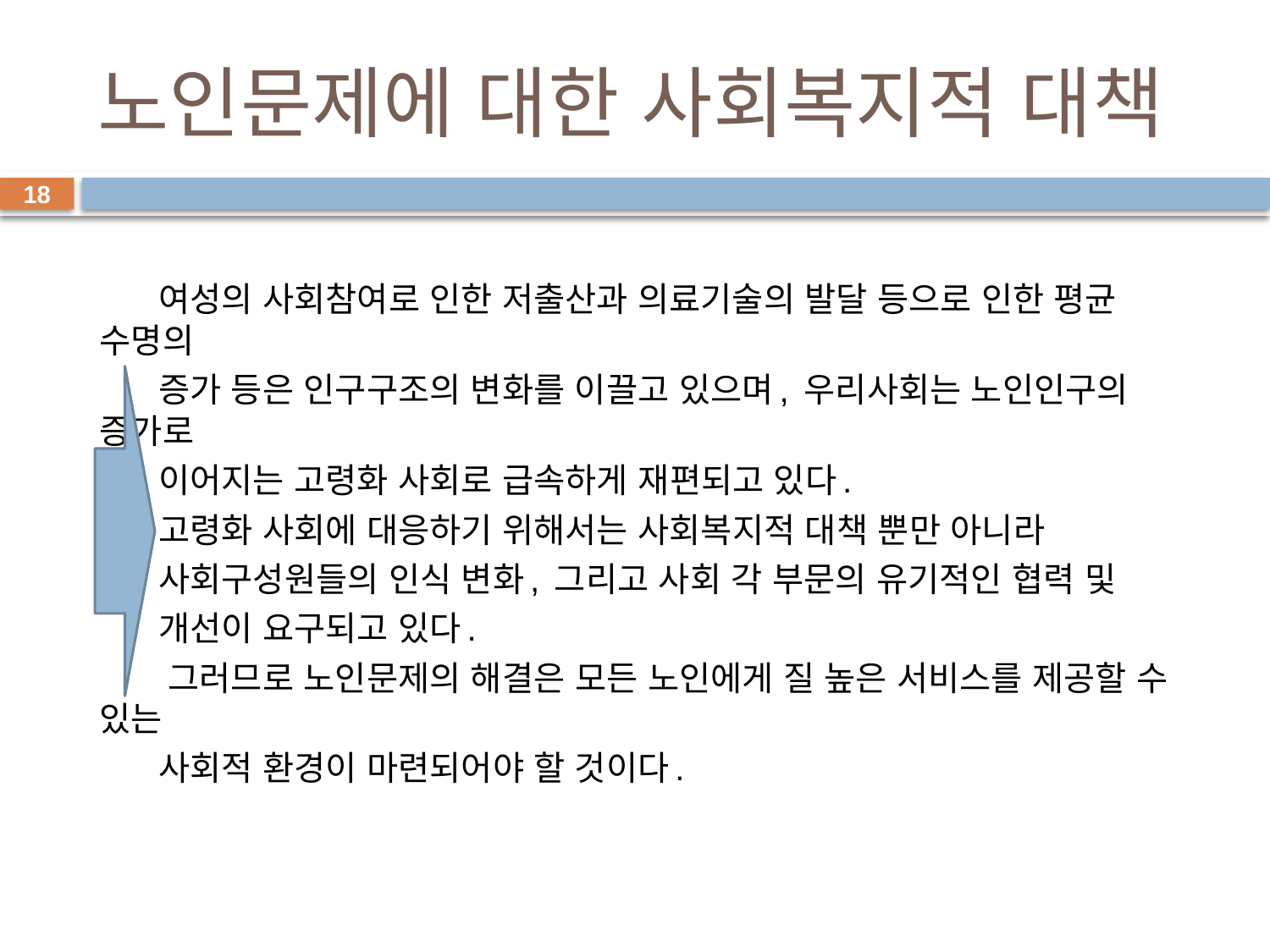

# 노인문제에 대한 사회복지적 대책
18

         여성의 사회참여로 인한 저출산과 의료기술의 발달 등으로 인한 평균 수명의
         증가 등은 인구구조의 변화를 이끌고 있으며, 우리사회는 노인인구의 증가로
         이어지는 고령화 사회로 급속하게 재편되고 있다.
         고령화 사회에 대응하기 위해서는 사회복지적 대책 뿐만 아니라
         사회구성원들의 인식 변화, 그리고 사회 각 부문의 유기적인 협력 및
         개선이 요구되고 있다.
          그러므로 노인문제의 해결은 모든 노인에게 질 높은 서비스를 제공할 수 있는
         사회적 환경이 마련되어야 할 것이다.